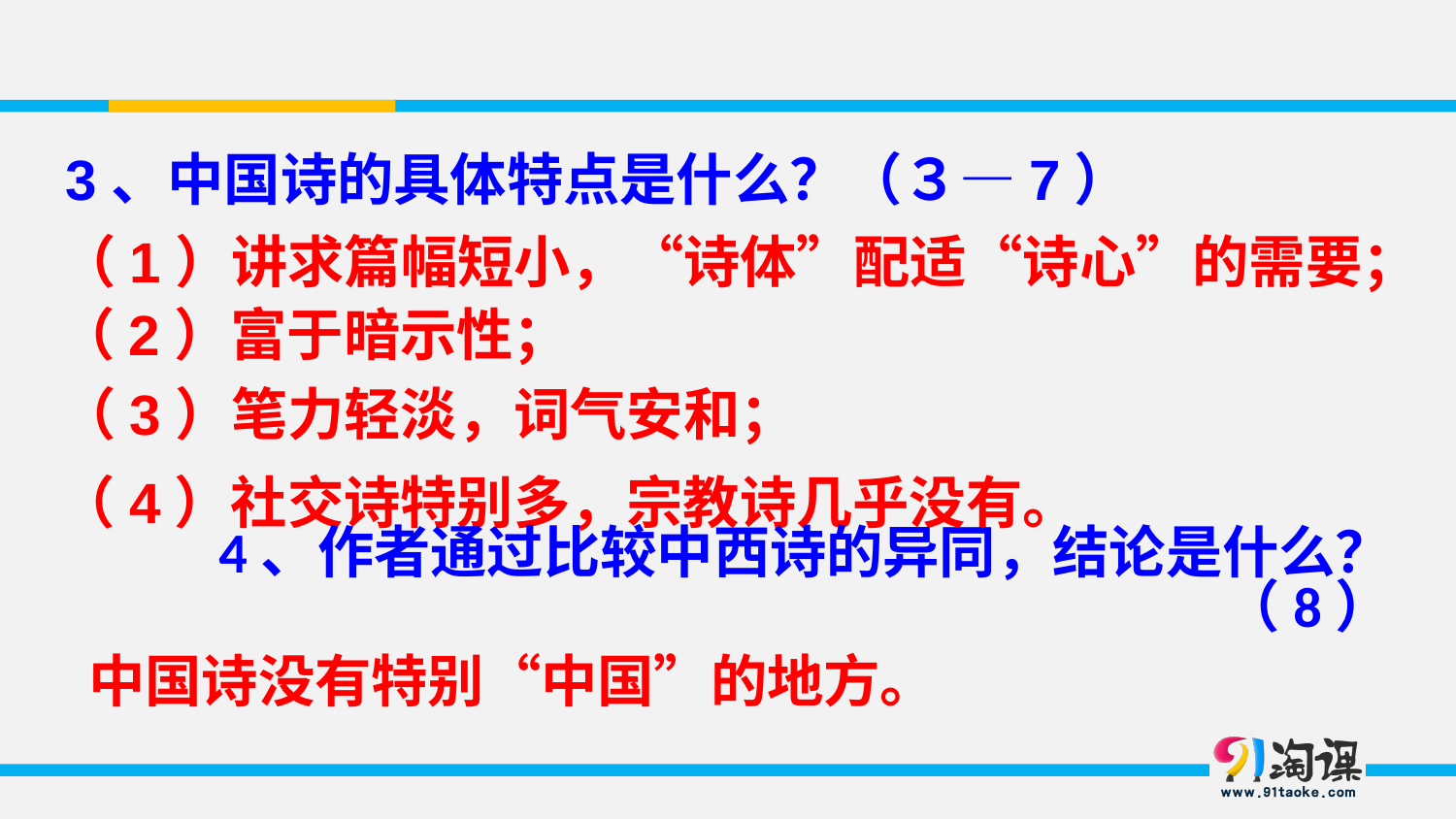

3、中国诗的具体特点是什么？（３—7）
（1）讲求篇幅短小，“诗体”配适“诗心”的需要；
（2）富于暗示性；
（3）笔力轻淡，词气安和；
（4）社交诗特别多，宗教诗几乎没有。
4、作者通过比较中西诗的异同，结论是什么？（8）
中国诗没有特别“中国”的地方。